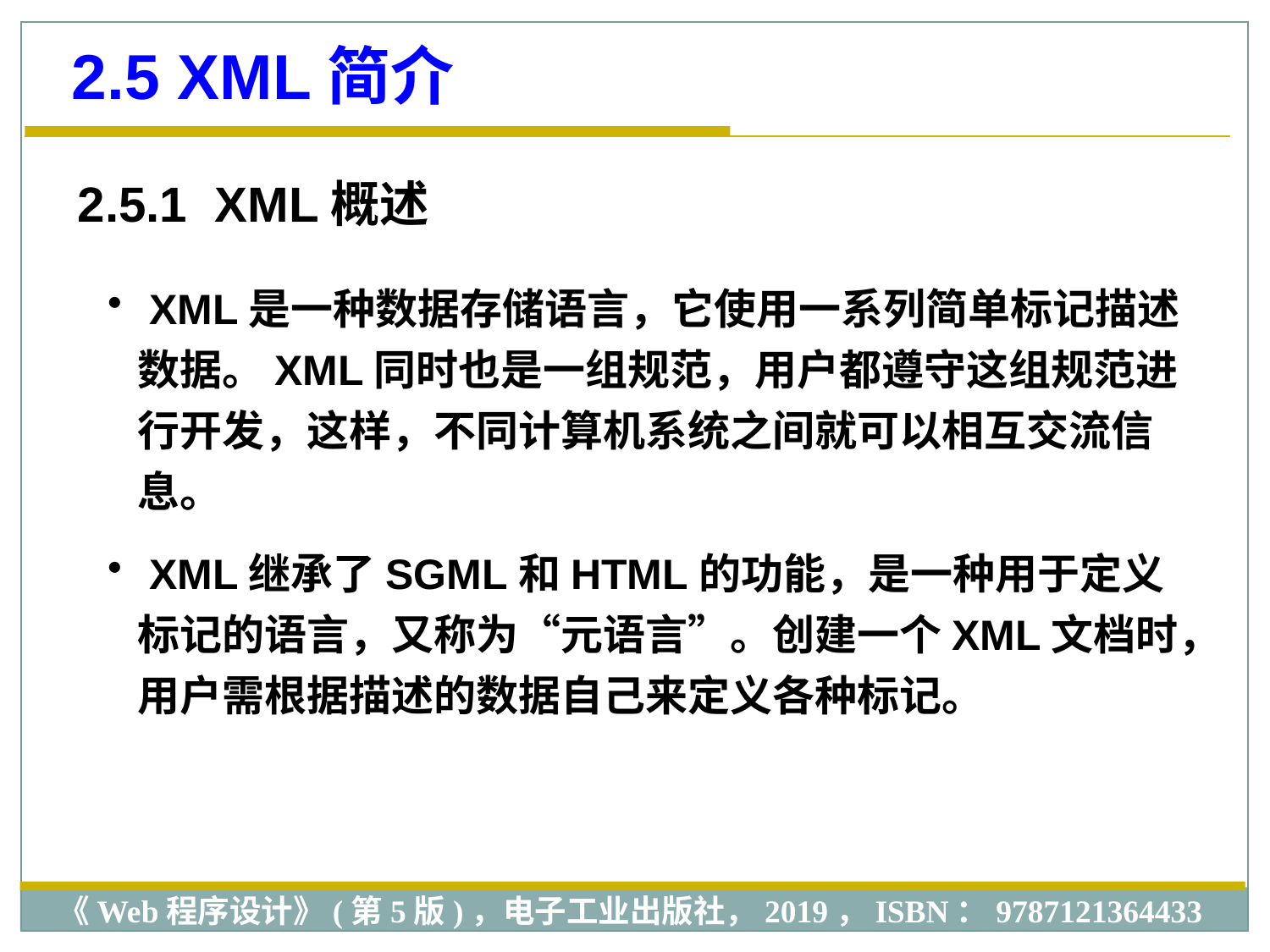

2.5 XML简介
2.5.1  XML概述
 XML是一种数据存储语言，它使用一系列简单标记描述数据。XML同时也是一组规范，用户都遵守这组规范进行开发，这样，不同计算机系统之间就可以相互交流信息。
 XML继承了SGML和HTML的功能，是一种用于定义标记的语言，又称为“元语言”。创建一个XML文档时，用户需根据描述的数据自己来定义各种标记。